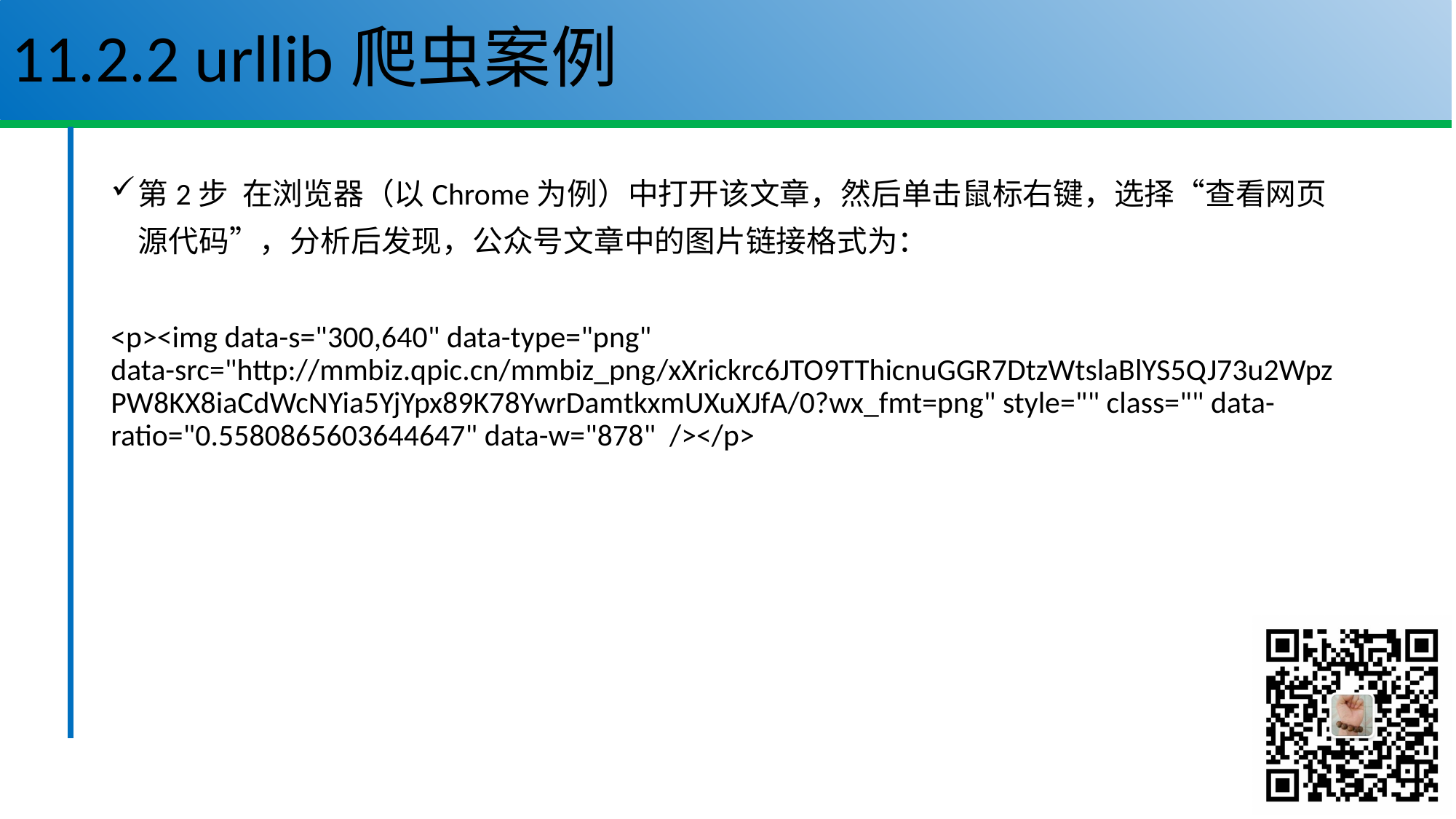

# 11.2.2 urllib爬虫案例
第2步  在浏览器（以Chrome为例）中打开该文章，然后单击鼠标右键，选择“查看网页源代码”，分析后发现，公众号文章中的图片链接格式为：

<p><img data-s="300,640" data-type="png" data-src="http://mmbiz.qpic.cn/mmbiz_png/xXrickrc6JTO9TThicnuGGR7DtzWtslaBlYS5QJ73u2WpzPW8KX8iaCdWcNYia5YjYpx89K78YwrDamtkxmUXuXJfA/0?wx_fmt=png" style="" class="" data-ratio="0.5580865603644647" data-w="878"  /></p>
23